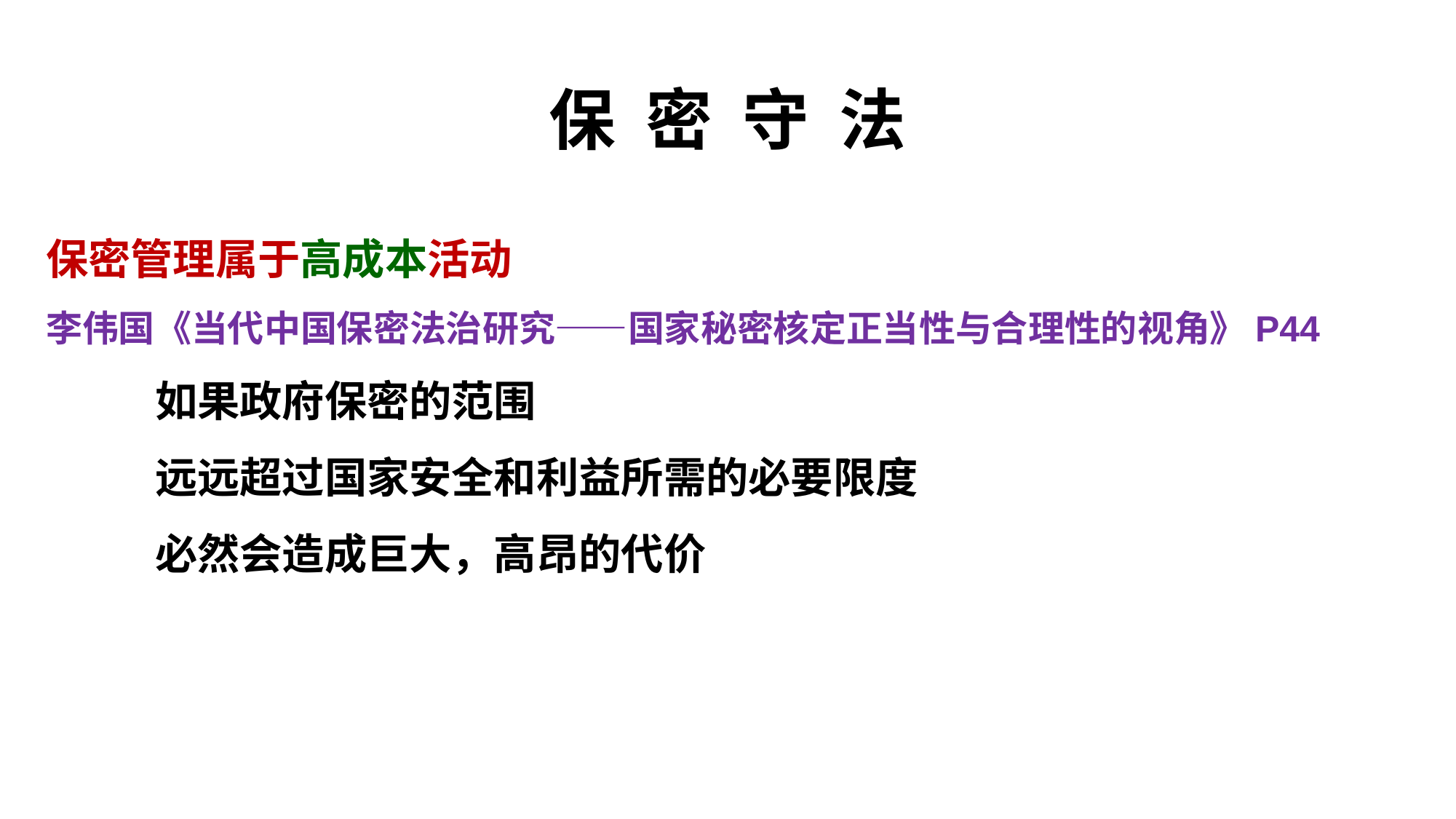

# 保  密  守  法
保密管理属于高成本活动
李伟国《当代中国保密法治研究——国家秘密核定正当性与合理性的视角》P44
	如果政府保密的范围
	远远超过国家安全和利益所需的必要限度
	必然会造成巨大，高昂的代价